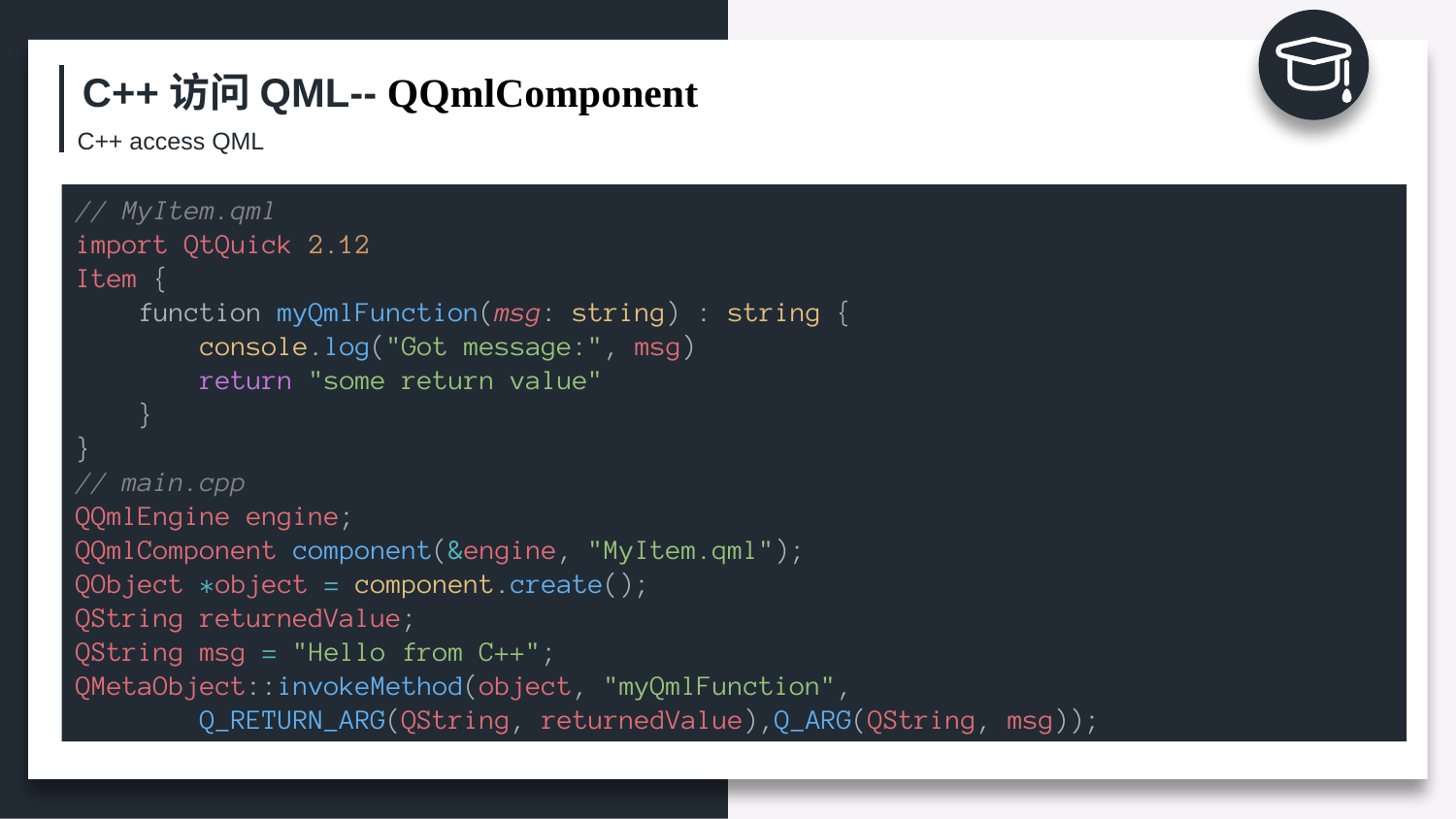

C++访问QML-- QQmlComponent
C++ access QML
// MyItem.qml
import QtQuick 2.12
Item {
    function myQmlFunction(msg: string) : string {
        console.log("Got message:", msg)
        return "some return value"
    }
}
// main.cpp
QQmlEngine engine;
QQmlComponent component(&engine, "MyItem.qml");
QObject *object = component.create();
QString returnedValue;
QString msg = "Hello from C++";
QMetaObject::invokeMethod(object, "myQmlFunction",
        Q_RETURN_ARG(QString, returnedValue),Q_ARG(QString, msg));